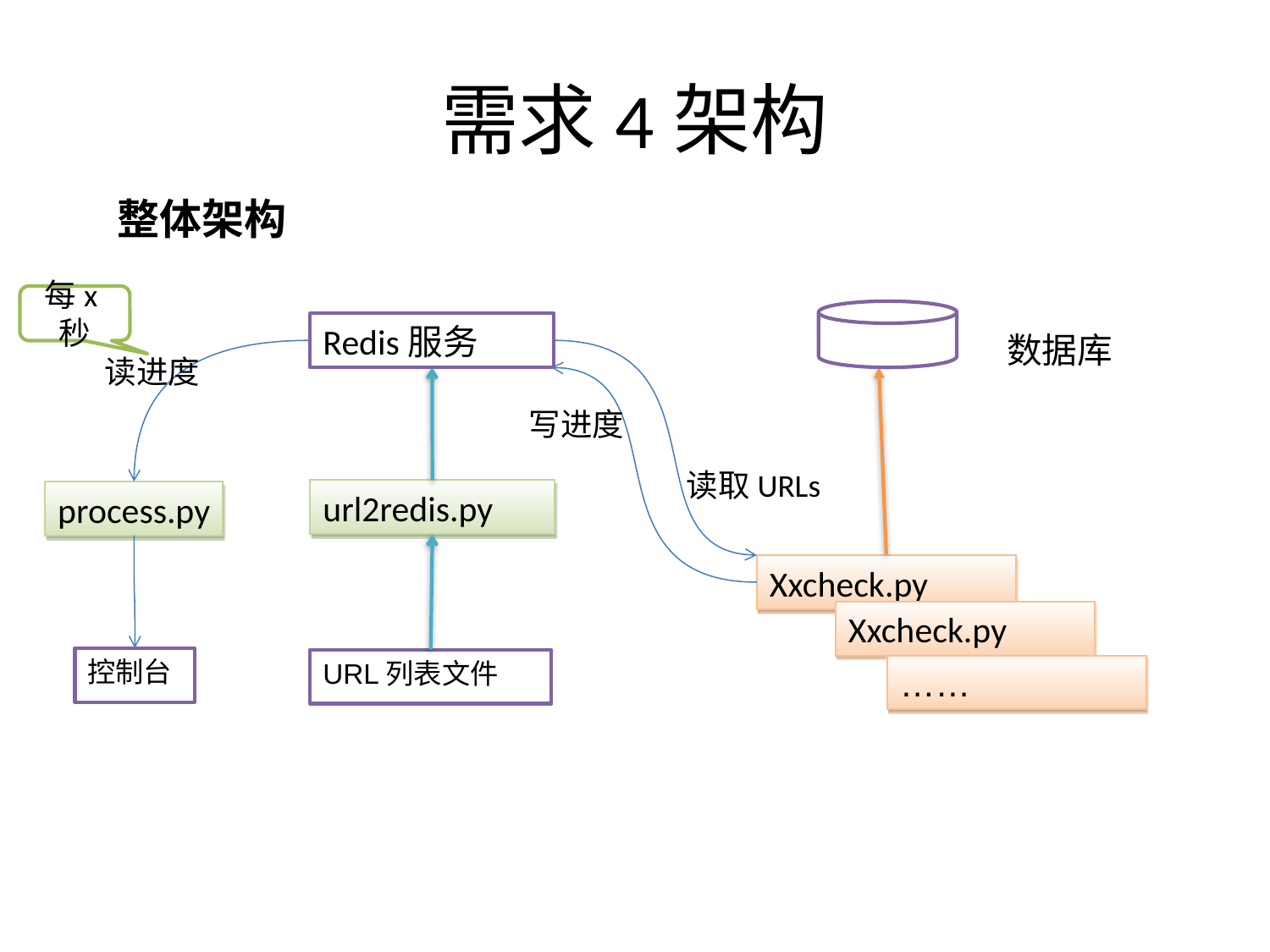

# 需求4架构
整体架构
每x秒

Redis服务
数据库

url2redis.py
Xxcheck.py
Xxcheck.py
URL列表文件
……
读进度
写进度
读取URLs
process.py
控制台